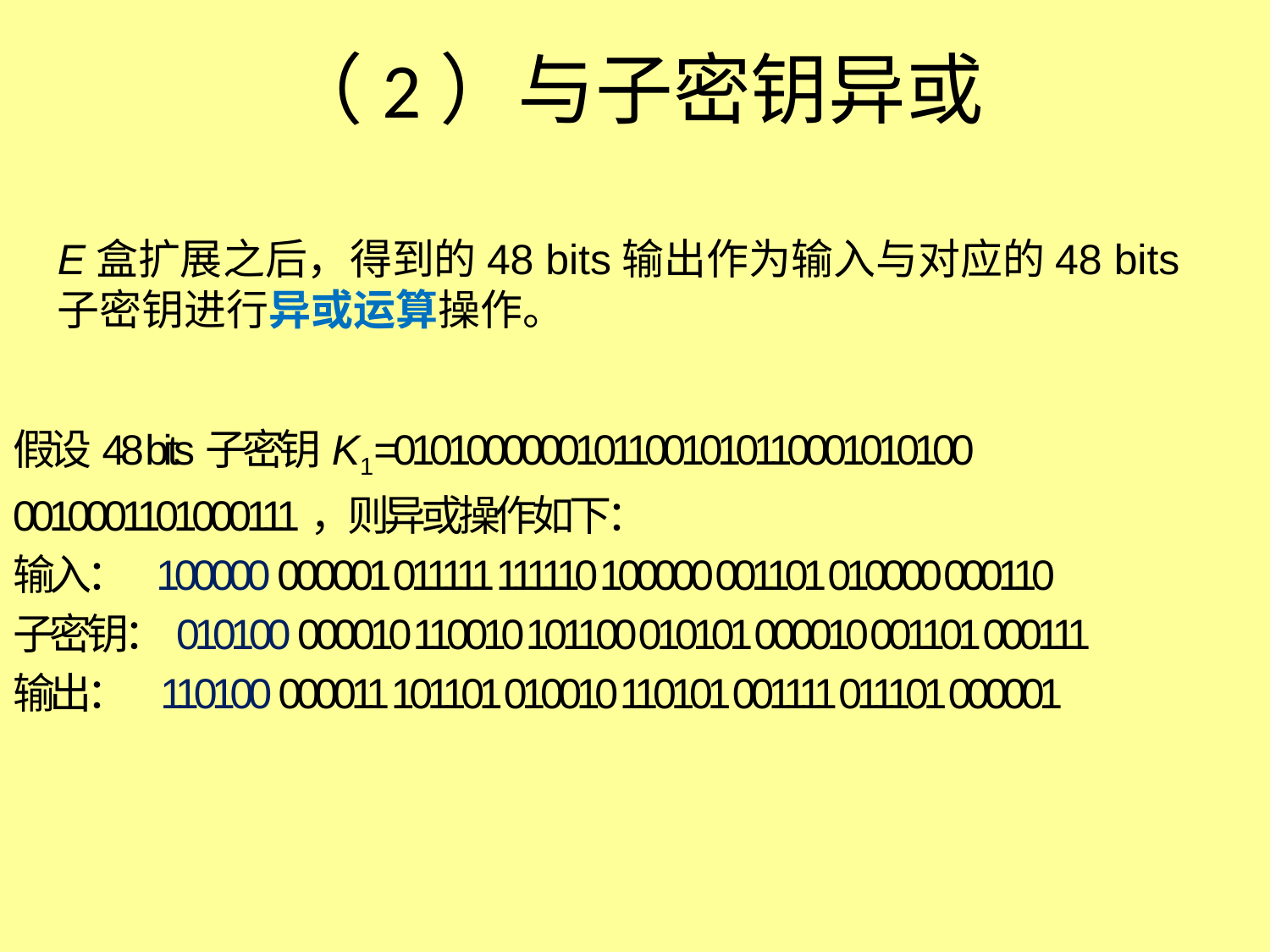

# （2）与子密钥异或
E盒扩展之后，得到的48 bits输出作为输入与对应的48 bits子密钥进行异或运算操作。
假设48 bits子密钥K1=01010000001011001010110001010100
0010001101000111，则异或操作如下：
输入：    100000 000001 011111 111110 100000 001101 010000 000110
子密钥：010100 000010 110010 101100 010101 000010 001101 000111
输出：     110100 000011 101101 010010 110101 001111 011101 000001